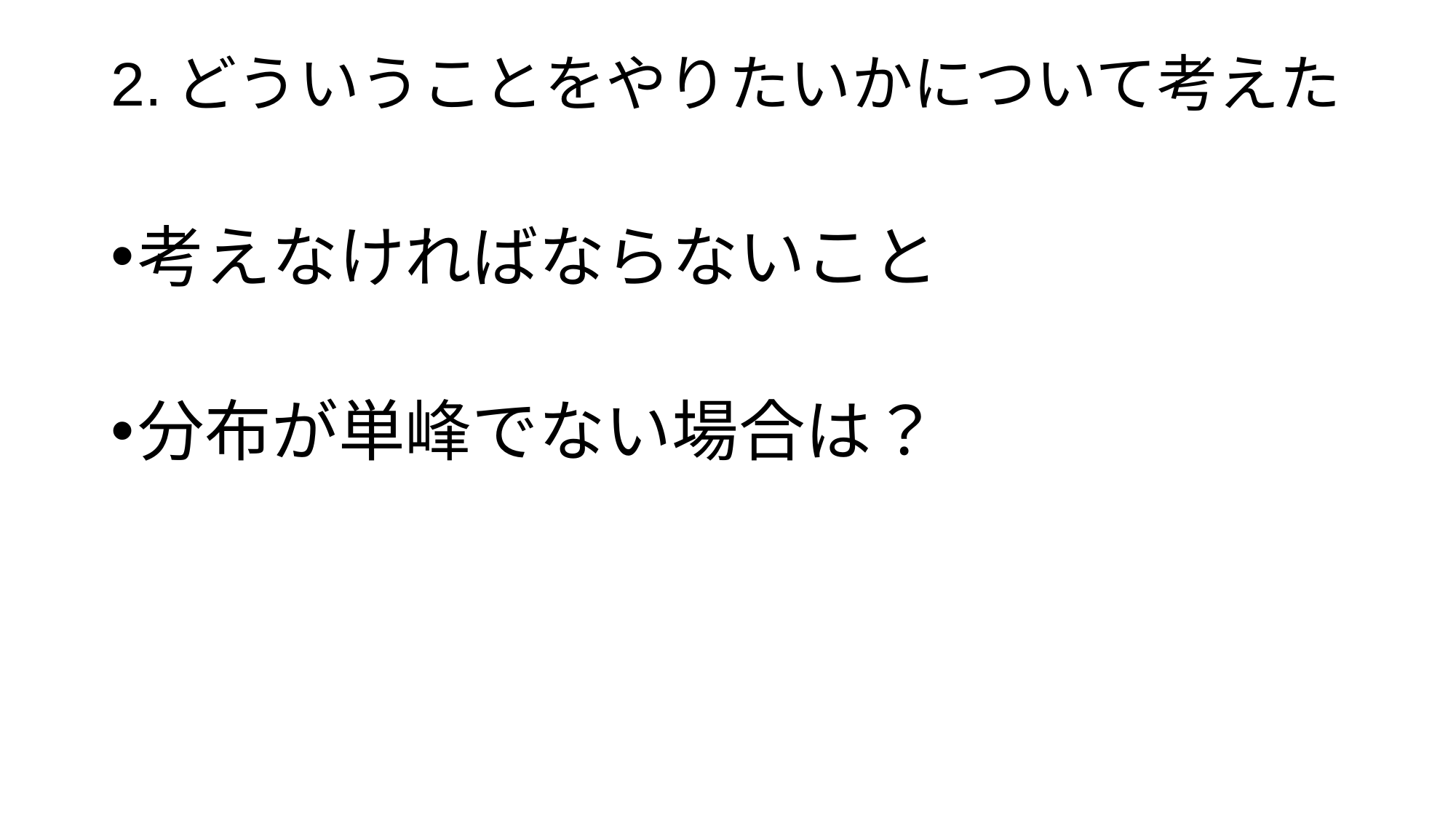

# 2.どういうことをやりたいかについて考えた
考えなければならないこと

分布が単峰でない場合は？